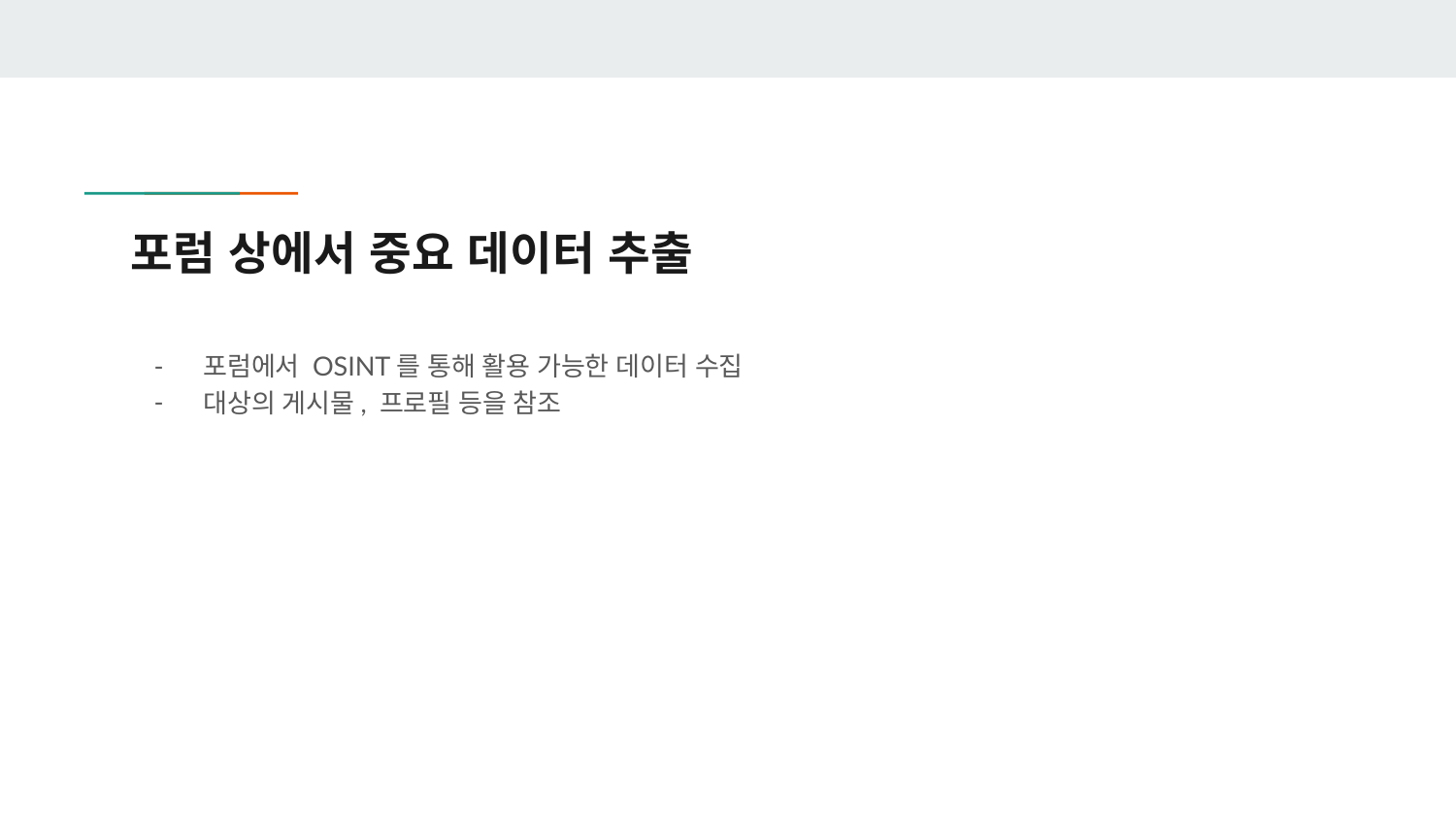

# 포럼 상에서 중요 데이터 추출
포럼에서 OSINT를 통해 활용 가능한 데이터 수집
대상의 게시물, 프로필 등을 참조